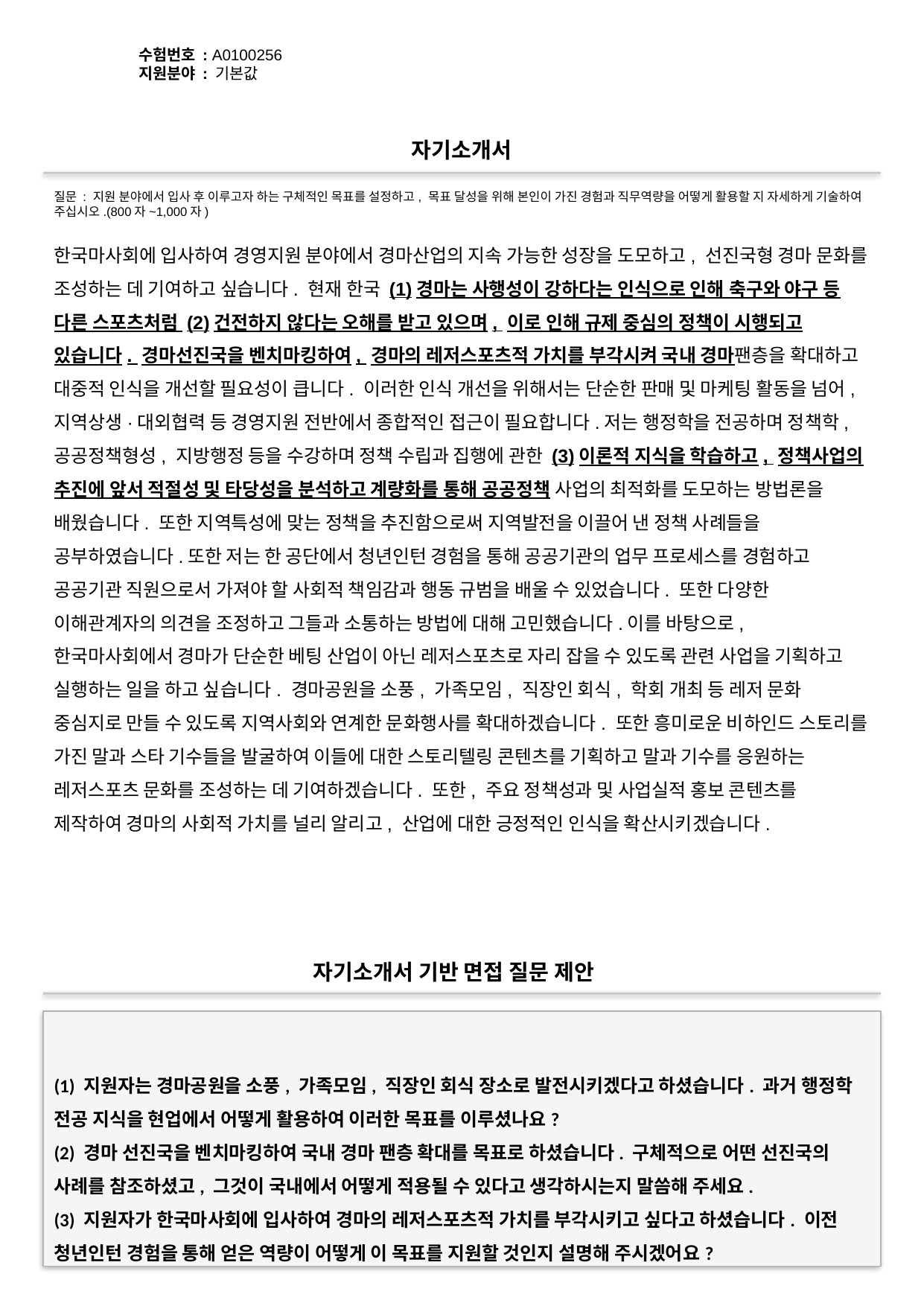

수험번호 : A0100256
지원분야 : 기본값
#

자기소개서

질문 : 지원 분야에서 입사 후 이루고자 하는 구체적인 목표를 설정하고, 목표 달성을 위해 본인이 가진 경험과 직무역량을 어떻게 활용할 지 자세하게 기술하여 주십시오.(800자~1,000자)

한국마사회에 입사하여 경영지원 분야에서 경마산업의 지속 가능한 성장을 도모하고, 선진국형 경마 문화를 조성하는 데 기여하고 싶습니다. 현재 한국 (1)경마는 사행성이 강하다는 인식으로 인해 축구와 야구 등 다른 스포츠처럼 (2)건전하지 않다는 오해를 받고 있으며, 이로 인해 규제 중심의 정책이 시행되고 있습니다. 경마선진국을 벤치마킹하여, 경마의 레저스포츠적 가치를 부각시켜 국내 경마팬층을 확대하고 대중적 인식을 개선할 필요성이 큽니다. 이러한 인식 개선을 위해서는 단순한 판매 및 마케팅 활동을 넘어, 지역상생·대외협력 등 경영지원 전반에서 종합적인 접근이 필요합니다.저는 행정학을 전공하며 정책학, 공공정책형성, 지방행정 등을 수강하며 정책 수립과 집행에 관한 (3)이론적 지식을 학습하고, 정책사업의 추진에 앞서 적절성 및 타당성을 분석하고 계량화를 통해 공공정책 사업의 최적화를 도모하는 방법론을 배웠습니다. 또한 지역특성에 맞는 정책을 추진함으로써 지역발전을 이끌어 낸 정책 사례들을 공부하였습니다.또한 저는 한 공단에서 청년인턴 경험을 통해 공공기관의 업무 프로세스를 경험하고 공공기관 직원으로서 가져야 할 사회적 책임감과 행동 규범을 배울 수 있었습니다. 또한 다양한 이해관계자의 의견을 조정하고 그들과 소통하는 방법에 대해 고민했습니다.이를 바탕으로, 한국마사회에서 경마가 단순한 베팅 산업이 아닌 레저스포츠로 자리 잡을 수 있도록 관련 사업을 기획하고 실행하는 일을 하고 싶습니다. 경마공원을 소풍, 가족모임, 직장인 회식, 학회 개최 등 레저 문화 중심지로 만들 수 있도록 지역사회와 연계한 문화행사를 확대하겠습니다. 또한 흥미로운 비하인드 스토리를 가진 말과 스타 기수들을 발굴하여 이들에 대한 스토리텔링 콘텐츠를 기획하고 말과 기수를 응원하는 레저스포츠 문화를 조성하는 데 기여하겠습니다. 또한, 주요 정책성과 및 사업실적 홍보 콘텐츠를 제작하여 경마의 사회적 가치를 널리 알리고, 산업에 대한 긍정적인 인식을 확산시키겠습니다.

자기소개서 기반 면접 질문 제안

(1) 지원자는 경마공원을 소풍, 가족모임, 직장인 회식 장소로 발전시키겠다고 하셨습니다. 과거 행정학 전공 지식을 현업에서 어떻게 활용하여 이러한 목표를 이루셨나요?
(2) 경마 선진국을 벤치마킹하여 국내 경마 팬층 확대를 목표로 하셨습니다. 구체적으로 어떤 선진국의 사례를 참조하셨고, 그것이 국내에서 어떻게 적용될 수 있다고 생각하시는지 말씀해 주세요.
(3) 지원자가 한국마사회에 입사하여 경마의 레저스포츠적 가치를 부각시키고 싶다고 하셨습니다. 이전 청년인턴 경험을 통해 얻은 역량이 어떻게 이 목표를 지원할 것인지 설명해 주시겠어요?